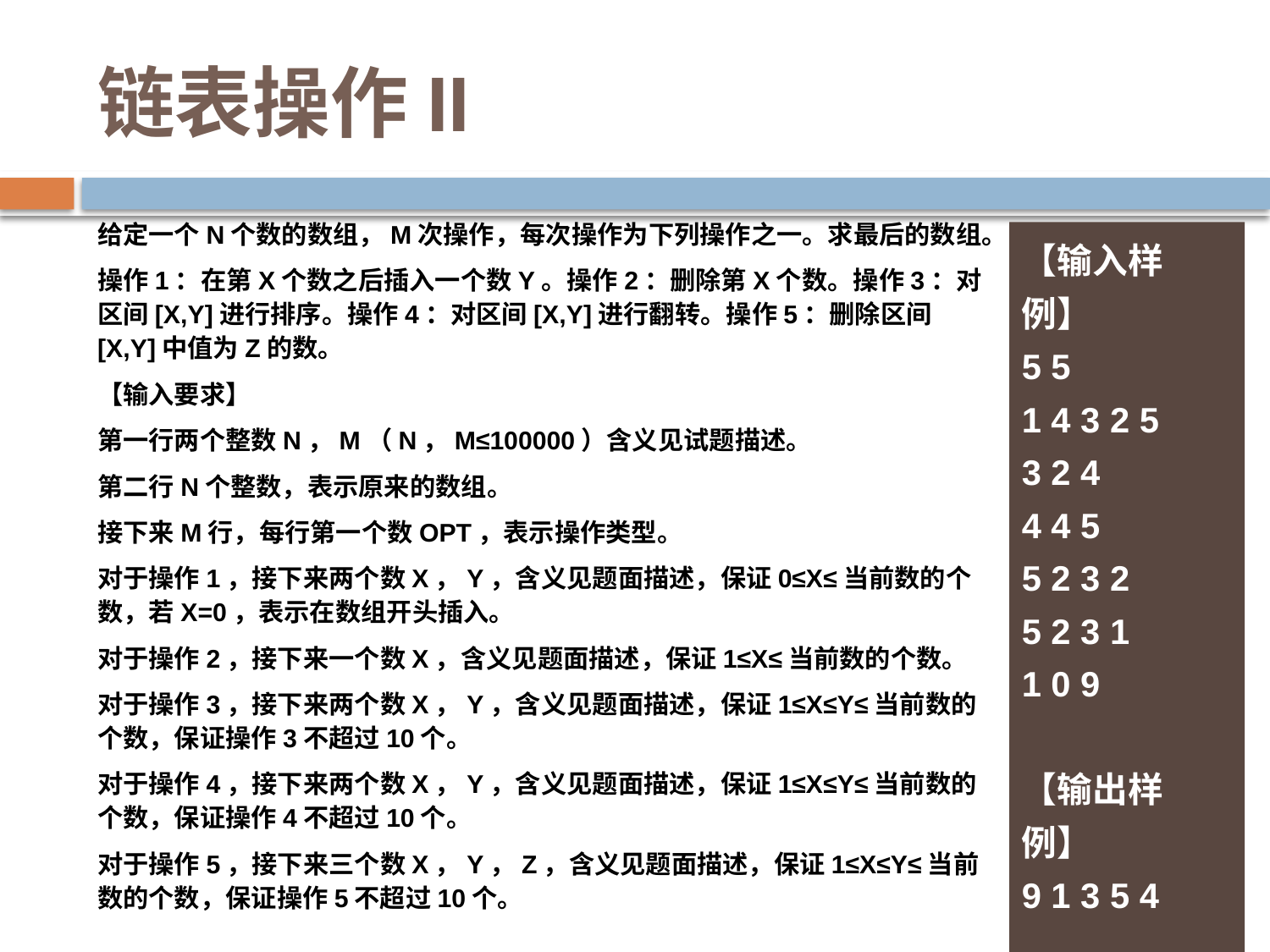

# 链表操作II
给定一个N个数的数组，M次操作，每次操作为下列操作之一。求最后的数组。
操作1：在第X个数之后插入一个数Y。操作2：删除第X个数。操作3：对区间[X,Y]进行排序。操作4：对区间[X,Y]进行翻转。操作5：删除区间[X,Y]中值为Z的数。
【输入要求】
第一行两个整数N，M（N，M≤100000）含义见试题描述。
第二行N个整数，表示原来的数组。
接下来M行，每行第一个数OPT，表示操作类型。
对于操作1，接下来两个数X，Y，含义见题面描述，保证0≤X≤当前数的个数，若X=0，表示在数组开头插入。
对于操作2，接下来一个数X，含义见题面描述，保证1≤X≤当前数的个数。
对于操作3，接下来两个数X，Y，含义见题面描述，保证1≤X≤Y≤当前数的个数，保证操作3不超过10个。
对于操作4，接下来两个数X，Y，含义见题面描述，保证1≤X≤Y≤当前数的个数，保证操作4不超过10个。
对于操作5，接下来三个数X，Y，Z，含义见题面描述，保证1≤X≤Y≤当前数的个数，保证操作5不超过10个。
【输入样例】
5 5
1 4 3 2 5
3 2 4
4 4 5
5 2 3 2
5 2 3 1
1 0 9

【输出样例】
9 1 3 5 4